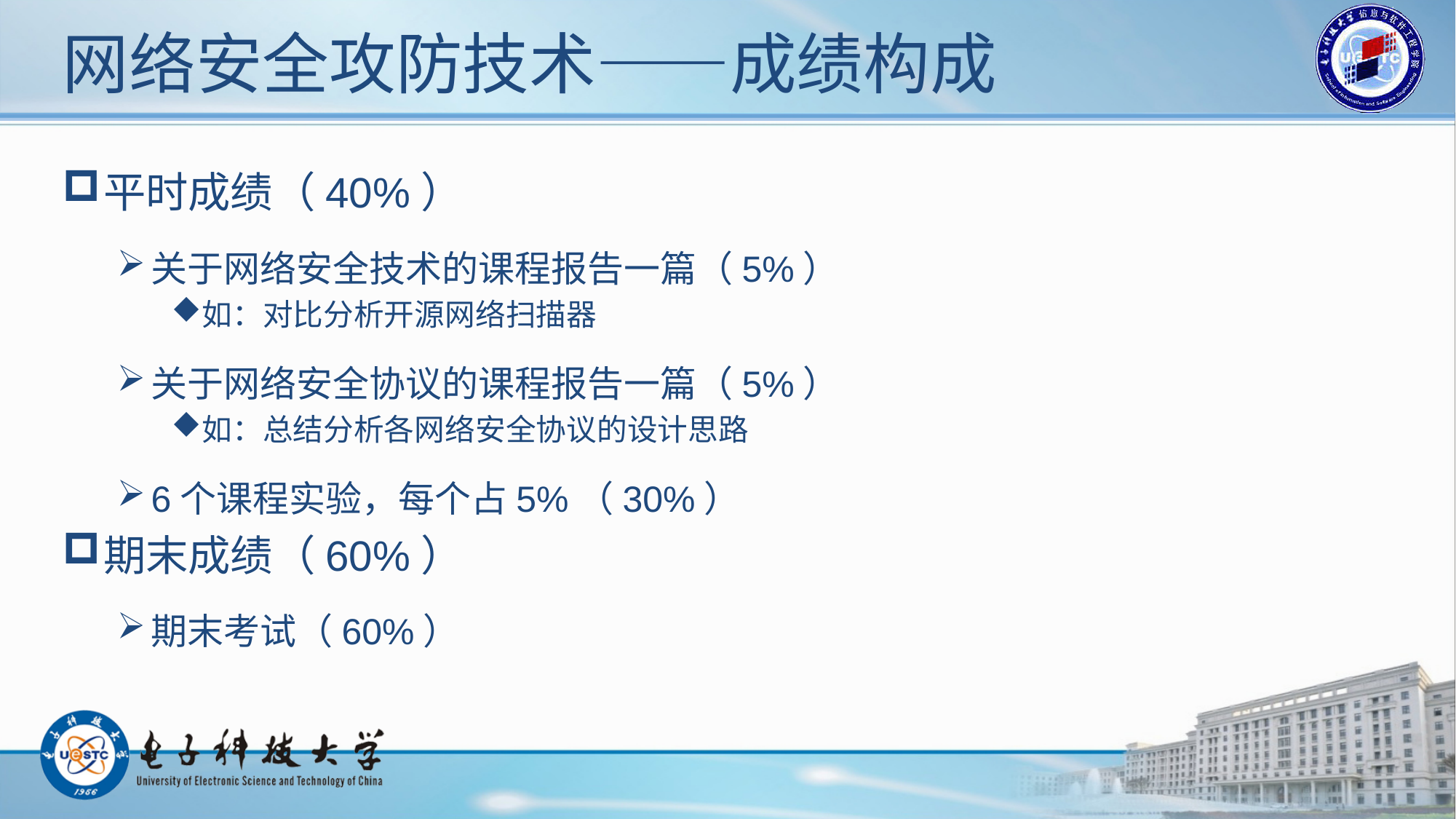

# 网络安全攻防技术——成绩构成
平时成绩（40%）
关于网络安全技术的课程报告一篇（5%）
如：对比分析开源网络扫描器
关于网络安全协议的课程报告一篇（5%）
如：总结分析各网络安全协议的设计思路
6个课程实验，每个占5%（30%）
期末成绩（60%）
期末考试（60%）